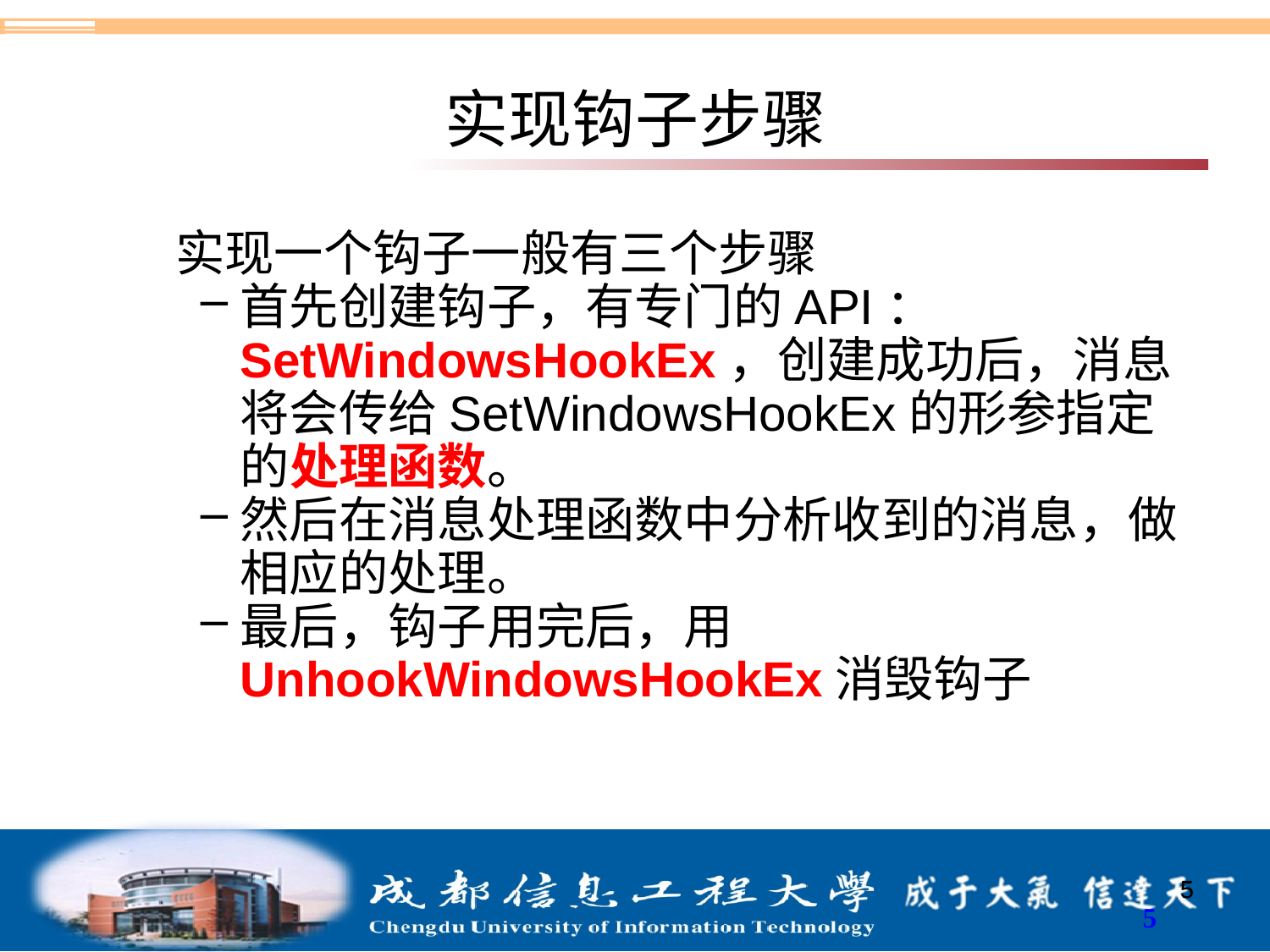

# 实现钩子步骤
实现一个钩子一般有三个步骤
首先创建钩子，有专门的API：SetWindowsHookEx，创建成功后，消息将会传给SetWindowsHookEx的形参指定的处理函数。
然后在消息处理函数中分析收到的消息，做相应的处理。
最后，钩子用完后，用UnhookWindowsHookEx消毁钩子
5